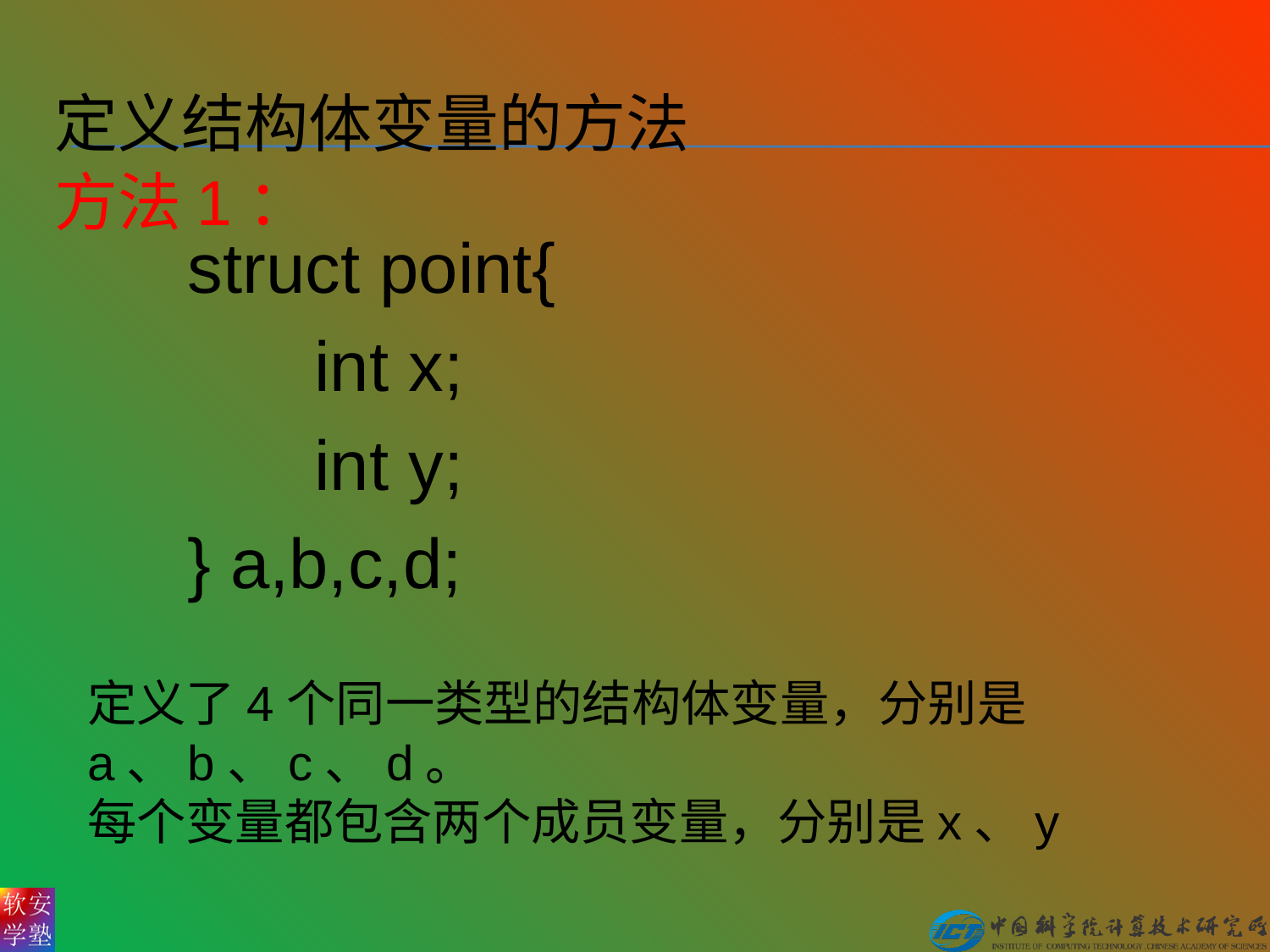

# 定义结构体变量的方法
方法1：
struct point{
	int x;
	int y;
} a,b,c,d;
定义了4个同一类型的结构体变量，分别是a、b、c、d。
每个变量都包含两个成员变量，分别是x、y